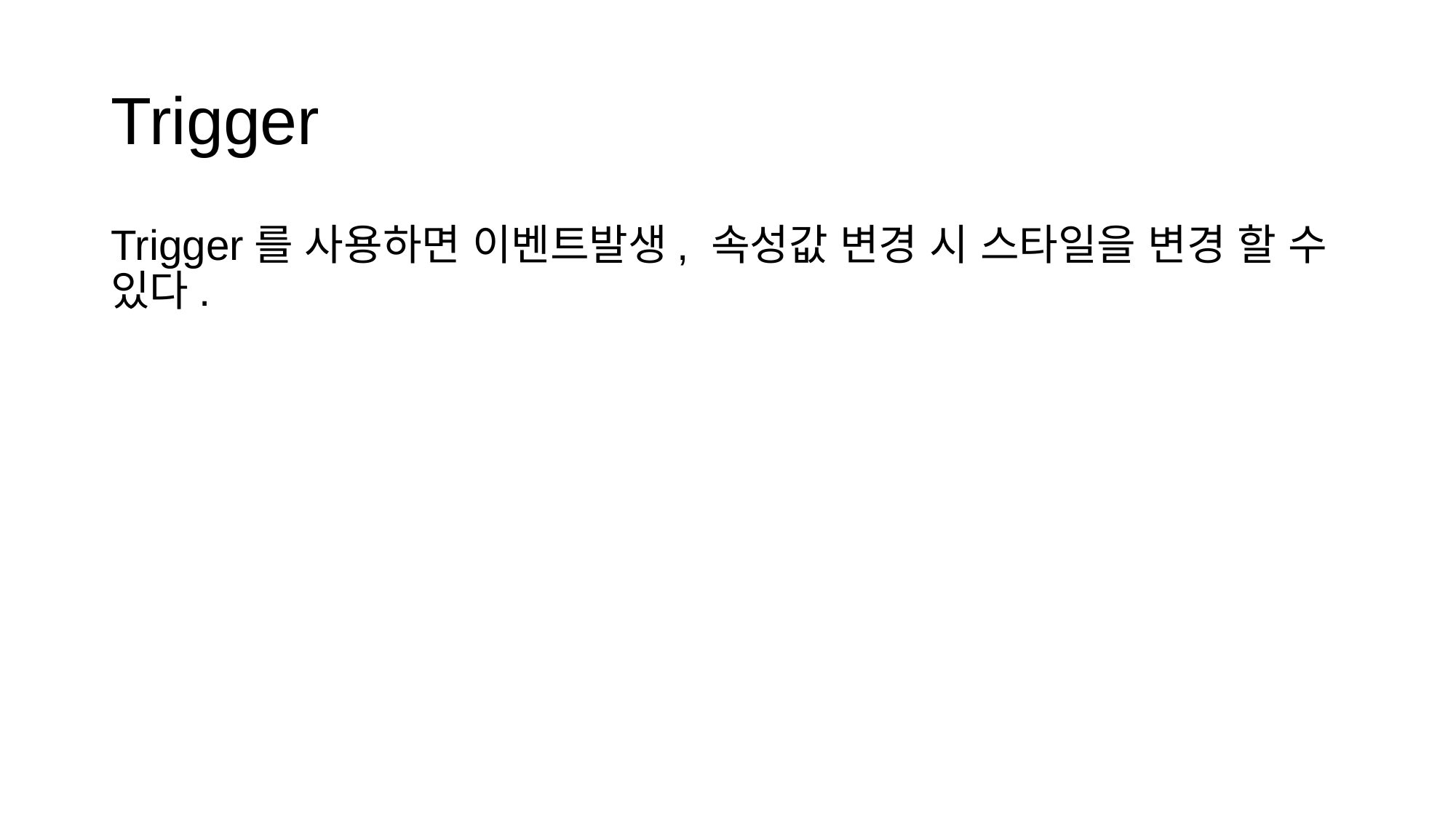

# Trigger
Trigger를 사용하면 이벤트발생, 속성값 변경 시 스타일을 변경 할 수 있다.